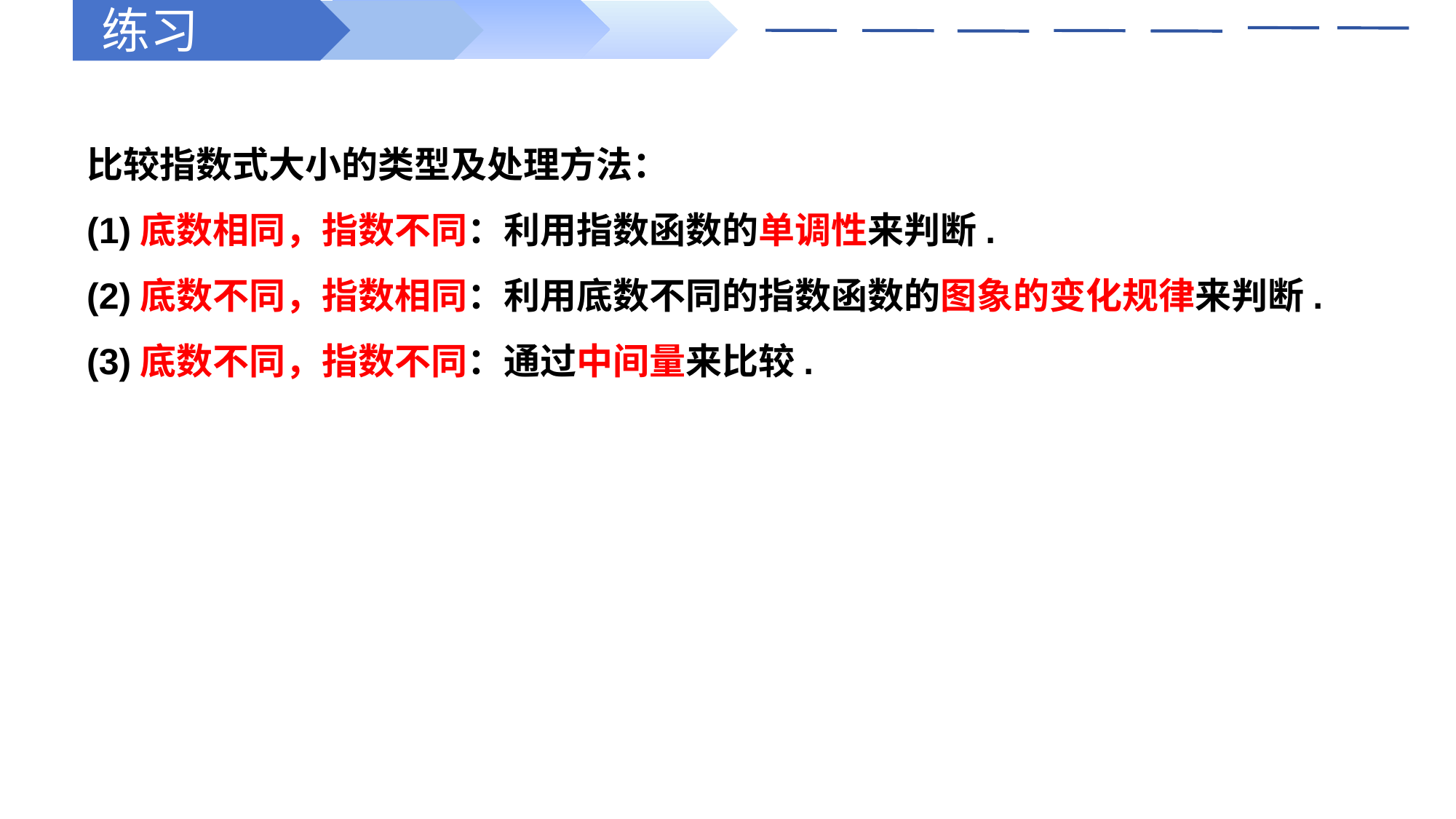

练习

比较指数式大小的类型及处理方法：
(1)底数相同，指数不同：利用指数函数的单调性来判断.
(2)底数不同，指数相同：利用底数不同的指数函数的图象的变化规律来判断.
(3)底数不同，指数不同：通过中间量来比较.